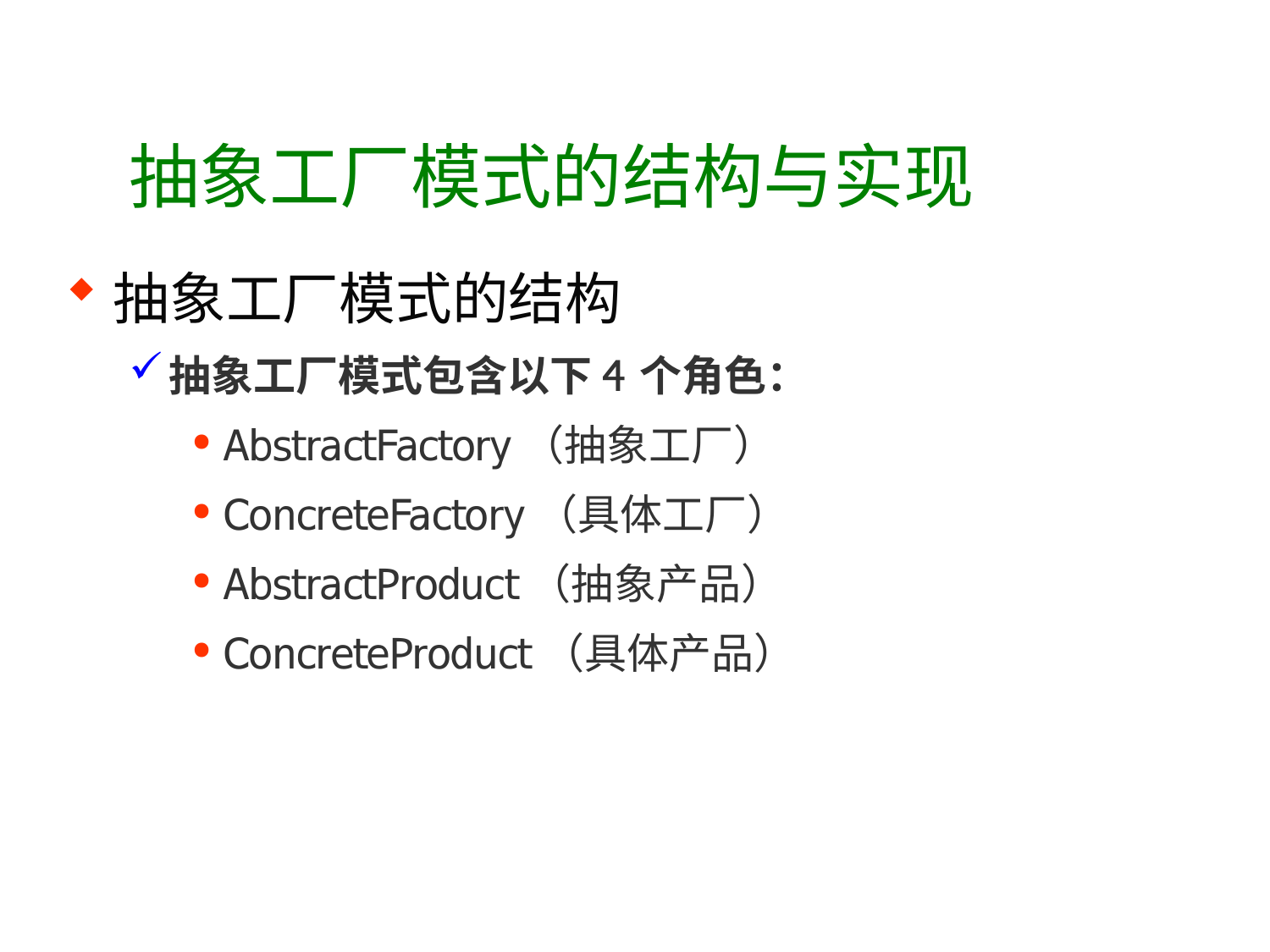

# 抽象工厂模式的结构与实现
抽象工厂模式的结构
抽象工厂模式包含以下4个角色：
AbstractFactory（抽象工厂）
ConcreteFactory（具体工厂）
AbstractProduct（抽象产品）
ConcreteProduct（具体产品）